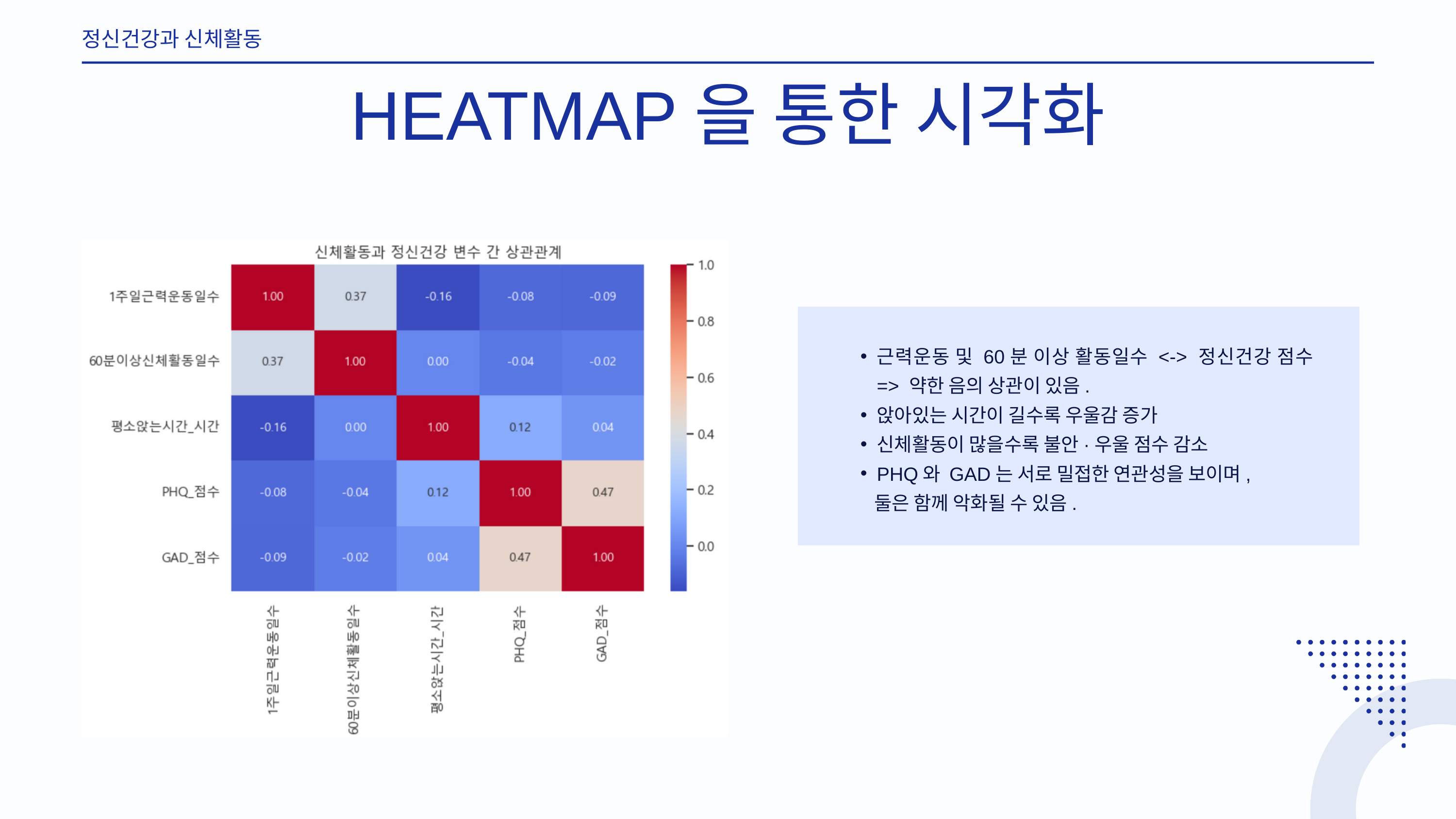

정신건강과 신체활동

HEATMAP을 통한 시각화

근력운동 및 60분 이상 활동일수 <-> 정신건강 점수 => 약한 음의 상관이 있음.
앉아있는 시간이 길수록 우울감 증가
신체활동이 많을수록 불안·우울 점수 감소
PHQ와 GAD는 서로 밀접한 연관성을 보이며,
      둘은 함께 악화될 수 있음.